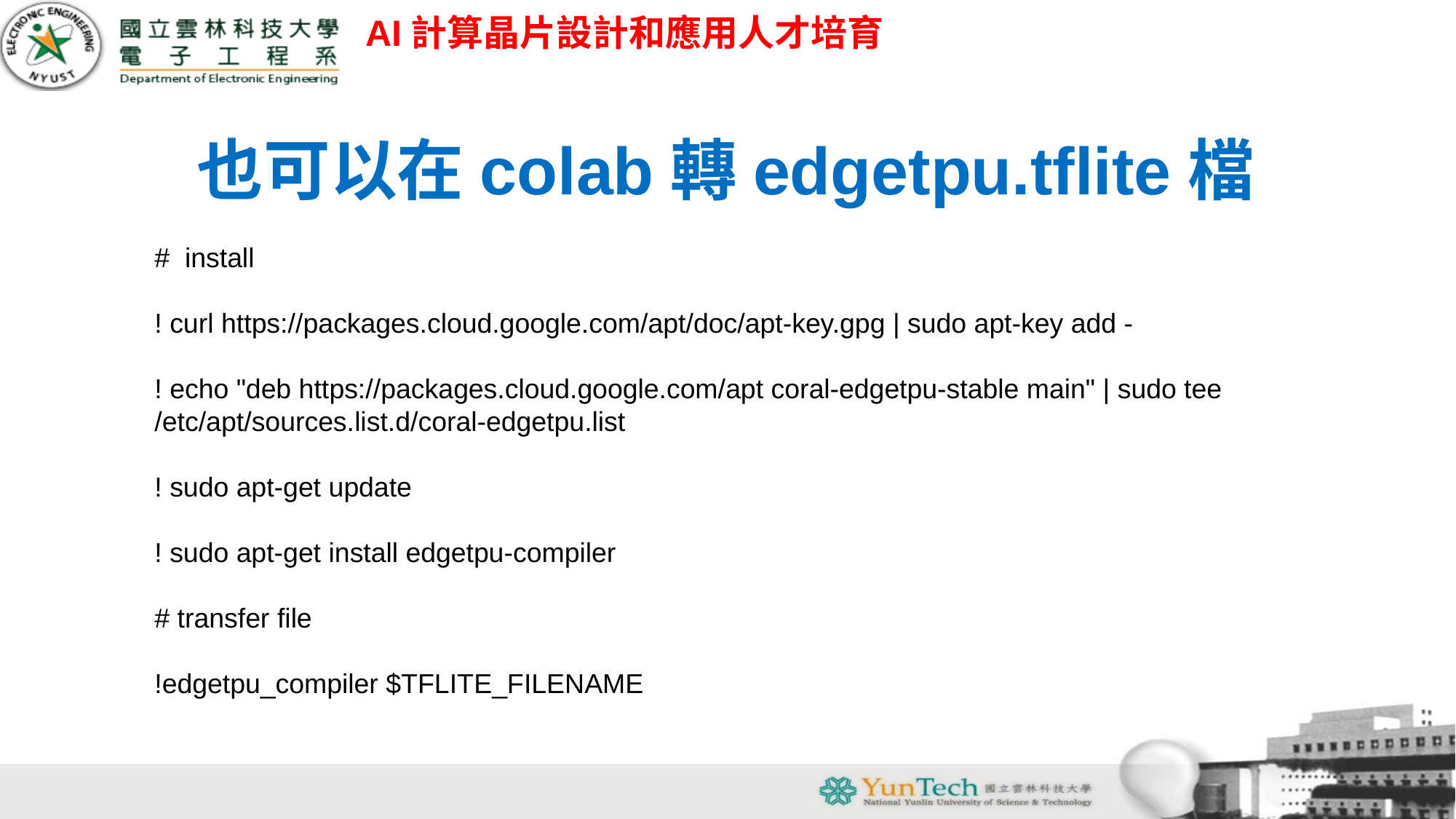

AI計算晶片設計和應用人才培育
#
也可以在colab轉edgetpu.tflite檔

#  install

! curl https://packages.cloud.google.com/apt/doc/apt-key.gpg | sudo apt-key add -

! echo "deb https://packages.cloud.google.com/apt coral-edgetpu-stable main" | sudo tee /etc/apt/sources.list.d/coral-edgetpu.list

! sudo apt-get update

! sudo apt-get install edgetpu-compiler

# transfer file

!edgetpu_compiler $TFLITE_FILENAME